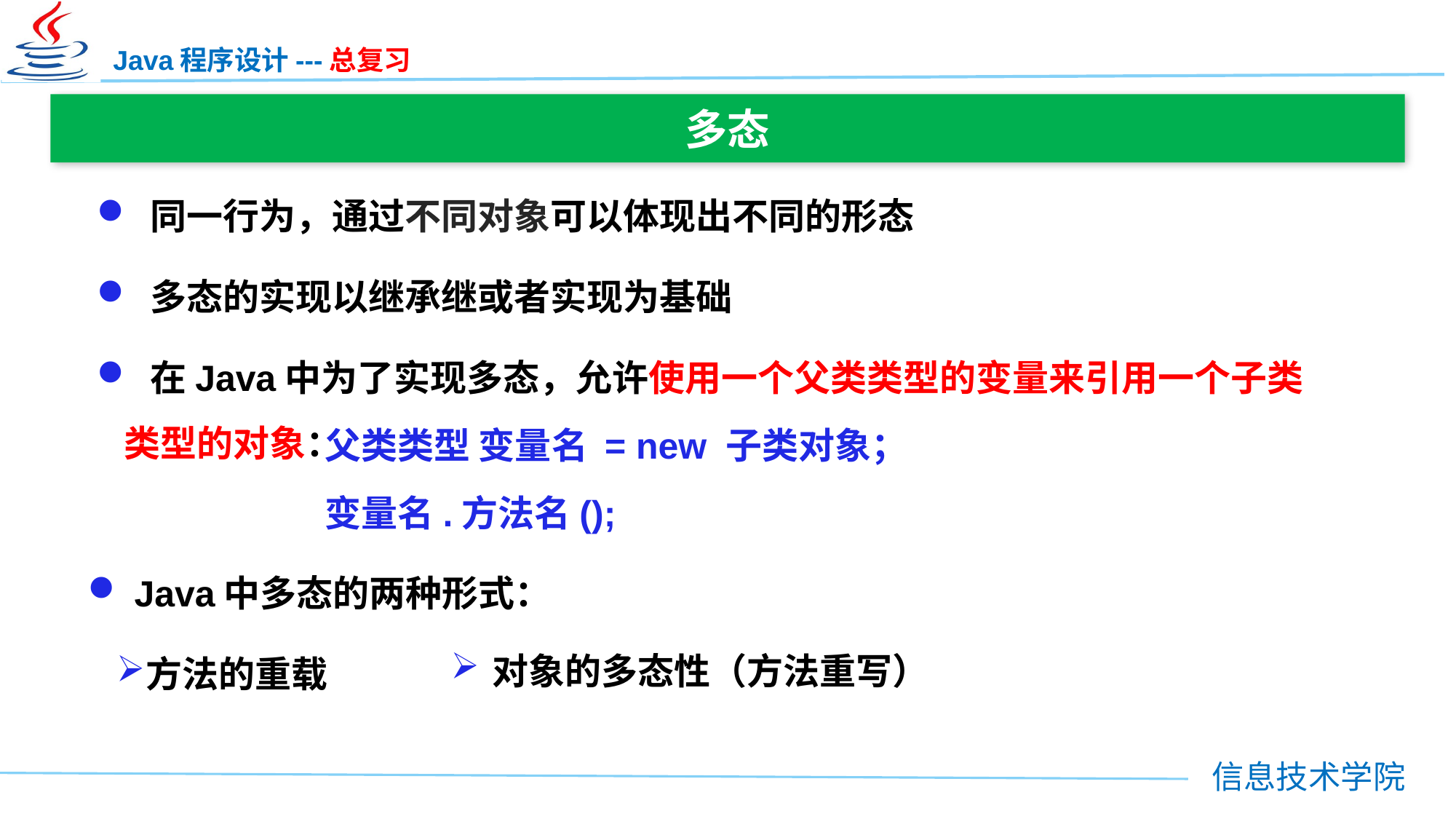

多态
 同一行为，通过不同对象可以体现出不同的形态
 多态的实现以继承继或者实现为基础
 在Java中为了实现多态，允许使用一个父类类型的变量来引用一个子类类型的对象：
父类类型 变量名 = new 子类对象；
变量名.方法名();
 Java中多态的两种形式：
方法的重载
对象的多态性（方法重写）